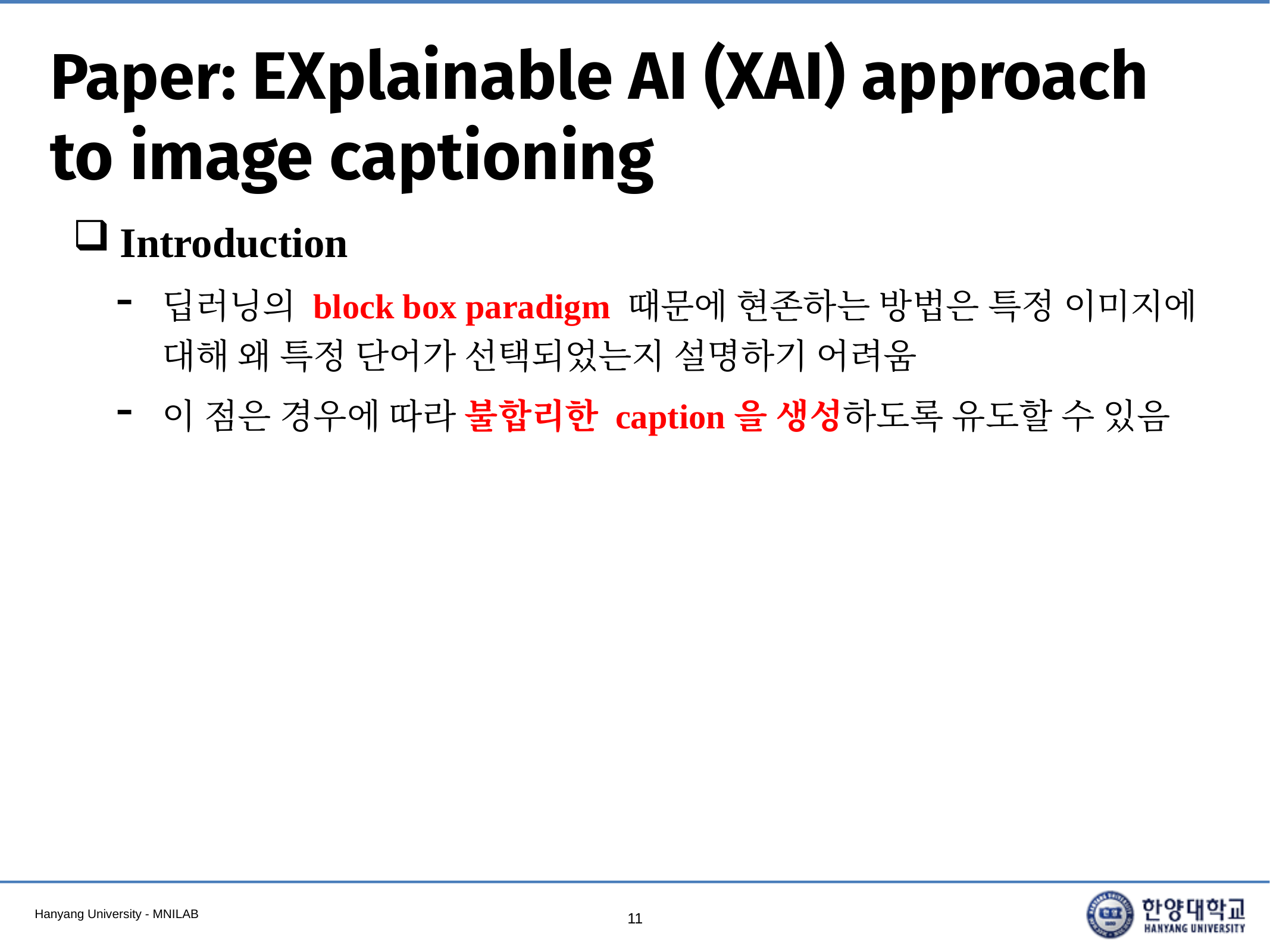

# Paper: EXplainable AI (XAI) approach to image captioning
Introduction
딥러닝의 block box paradigm 때문에 현존하는 방법은 특정 이미지에 대해 왜 특정 단어가 선택되었는지 설명하기 어려움
이 점은 경우에 따라 불합리한 caption을 생성하도록 유도할 수 있음
11